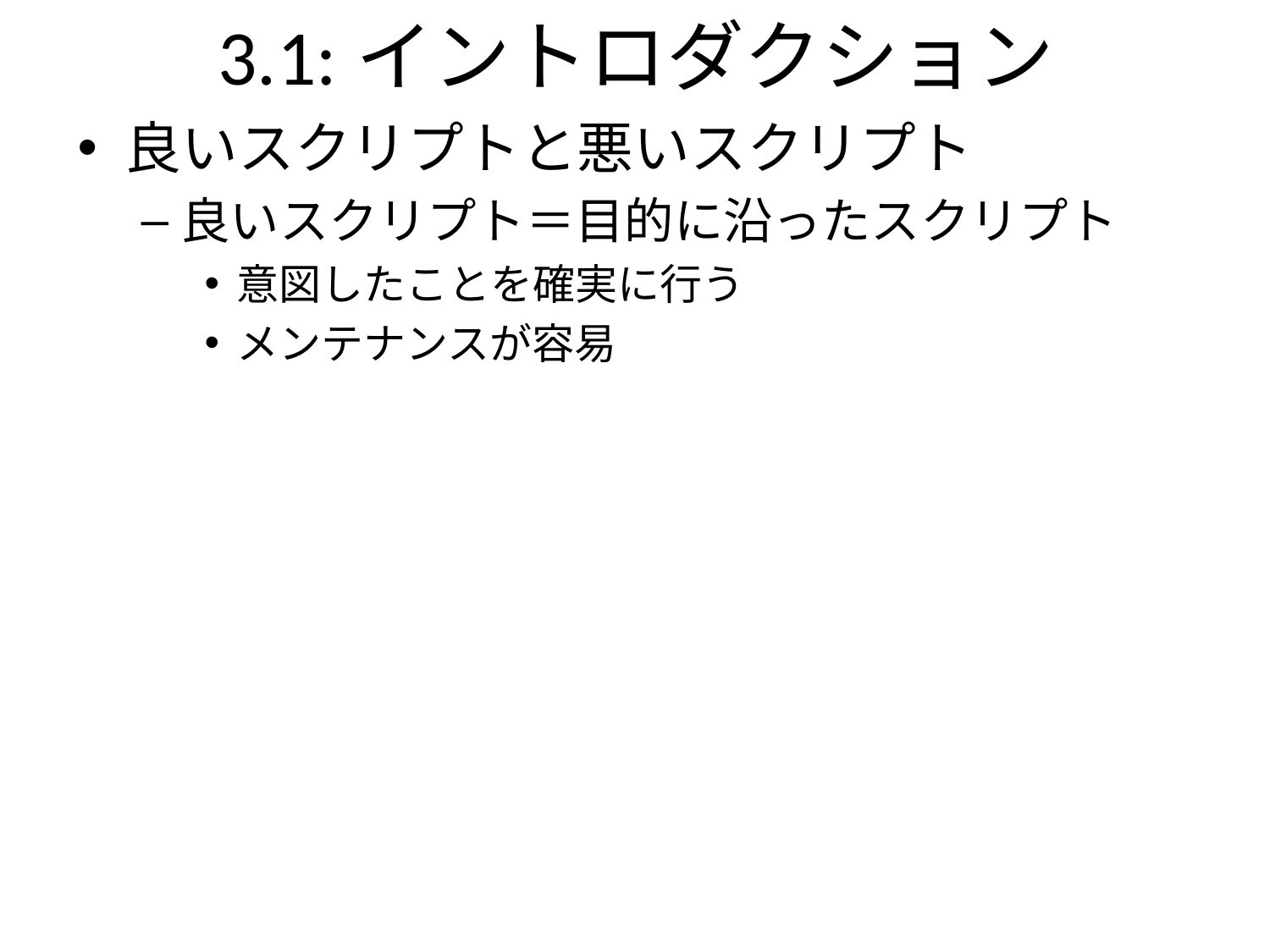

3.1:イントロダクション
良いスクリプトと悪いスクリプト
良いスクリプト＝目的に沿ったスクリプト
意図したことを確実に行う
メンテナンスが容易